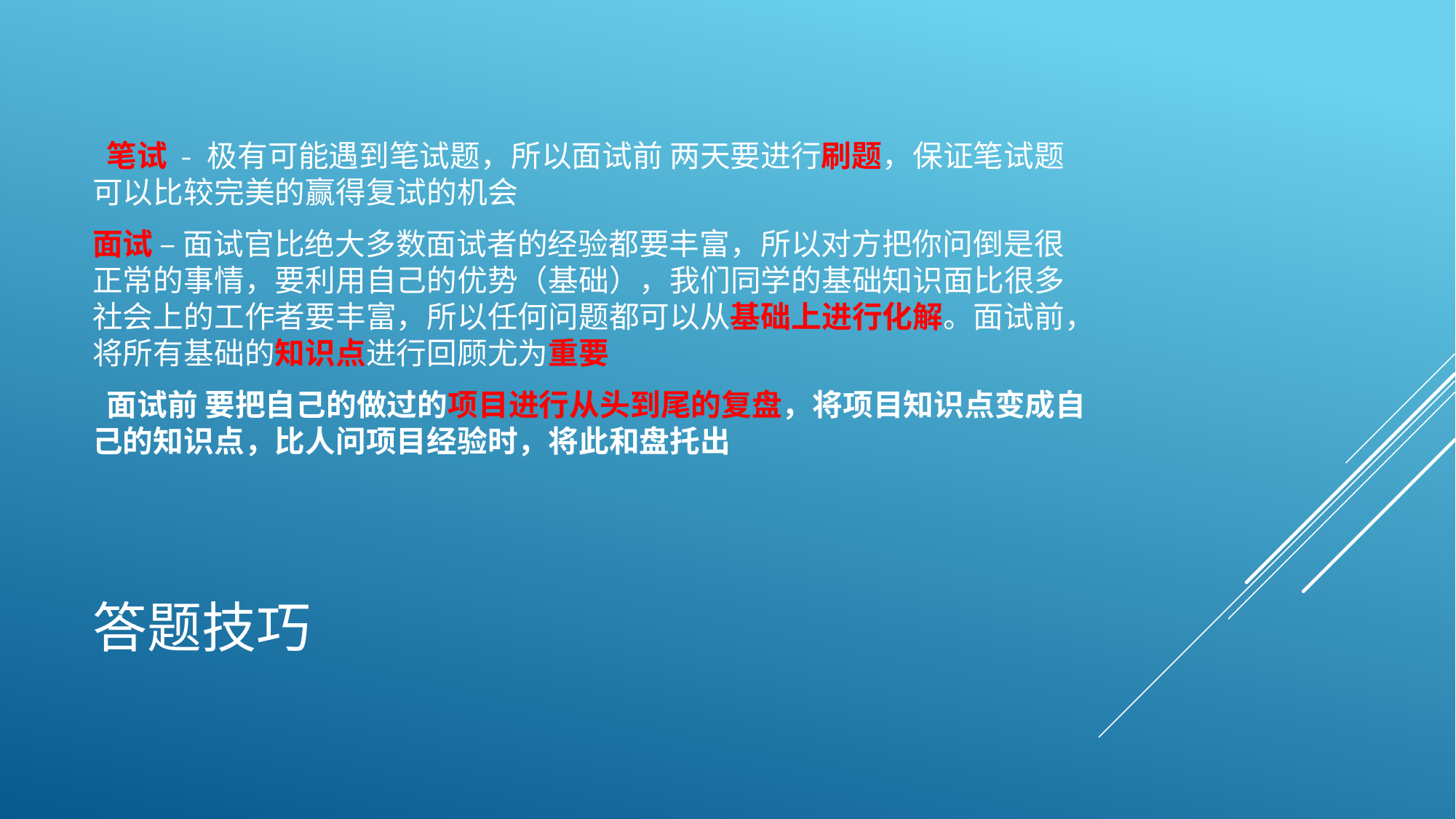

笔试 - 极有可能遇到笔试题，所以面试前 两天要进行刷题，保证笔试题可以比较完美的赢得复试的机会
面试 – 面试官比绝大多数面试者的经验都要丰富，所以对方把你问倒是很正常的事情，要利用自己的优势（基础），我们同学的基础知识面比很多社会上的工作者要丰富，所以任何问题都可以从基础上进行化解。面试前，将所有基础的知识点进行回顾尤为重要
 面试前 要把自己的做过的项目进行从头到尾的复盘，将项目知识点变成自己的知识点，比人问项目经验时，将此和盘托出
# 答题技巧